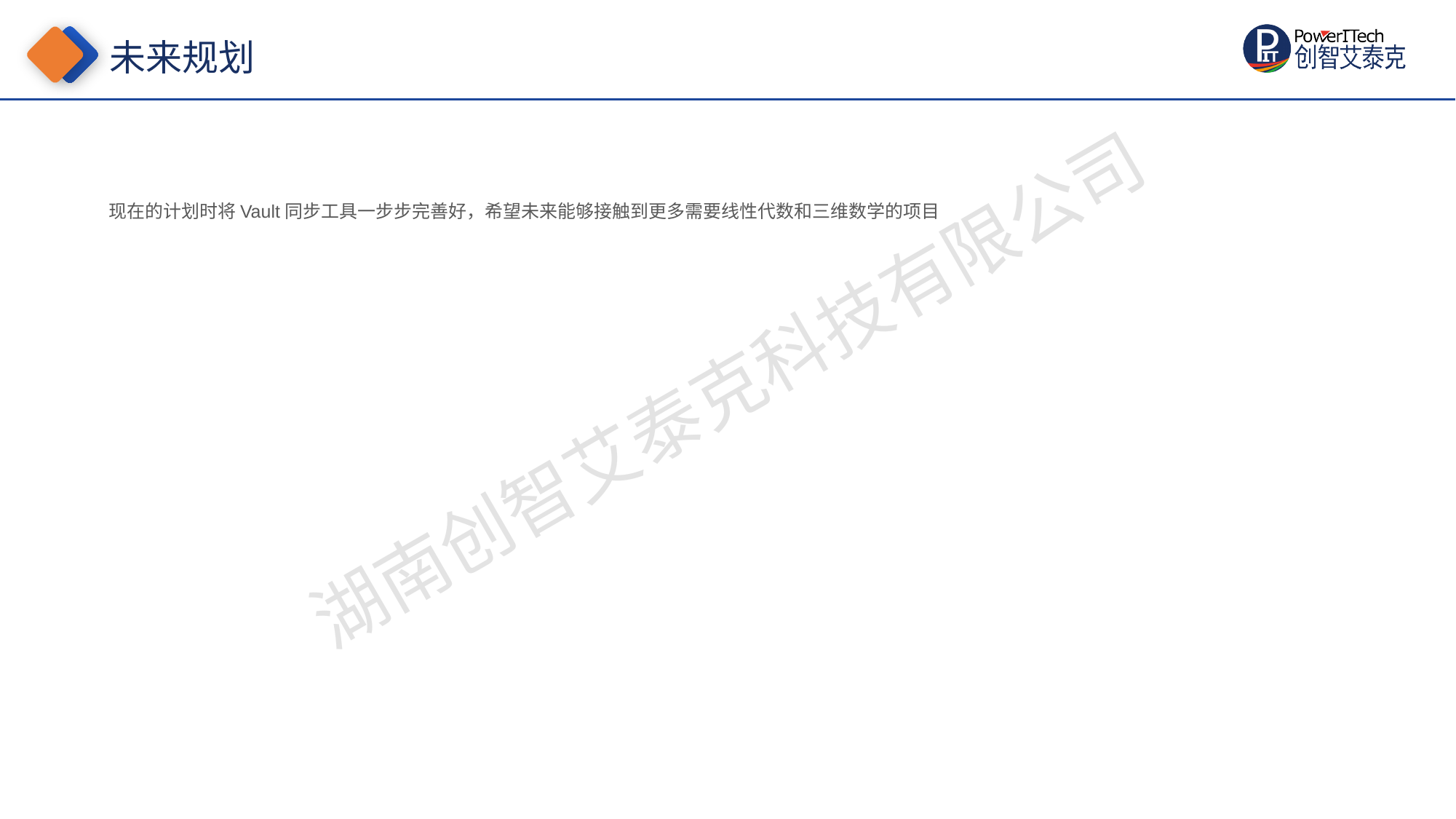

未来规划
现在的计划时将Vault同步工具一步步完善好，希望未来能够接触到更多需要线性代数和三维数学的项目